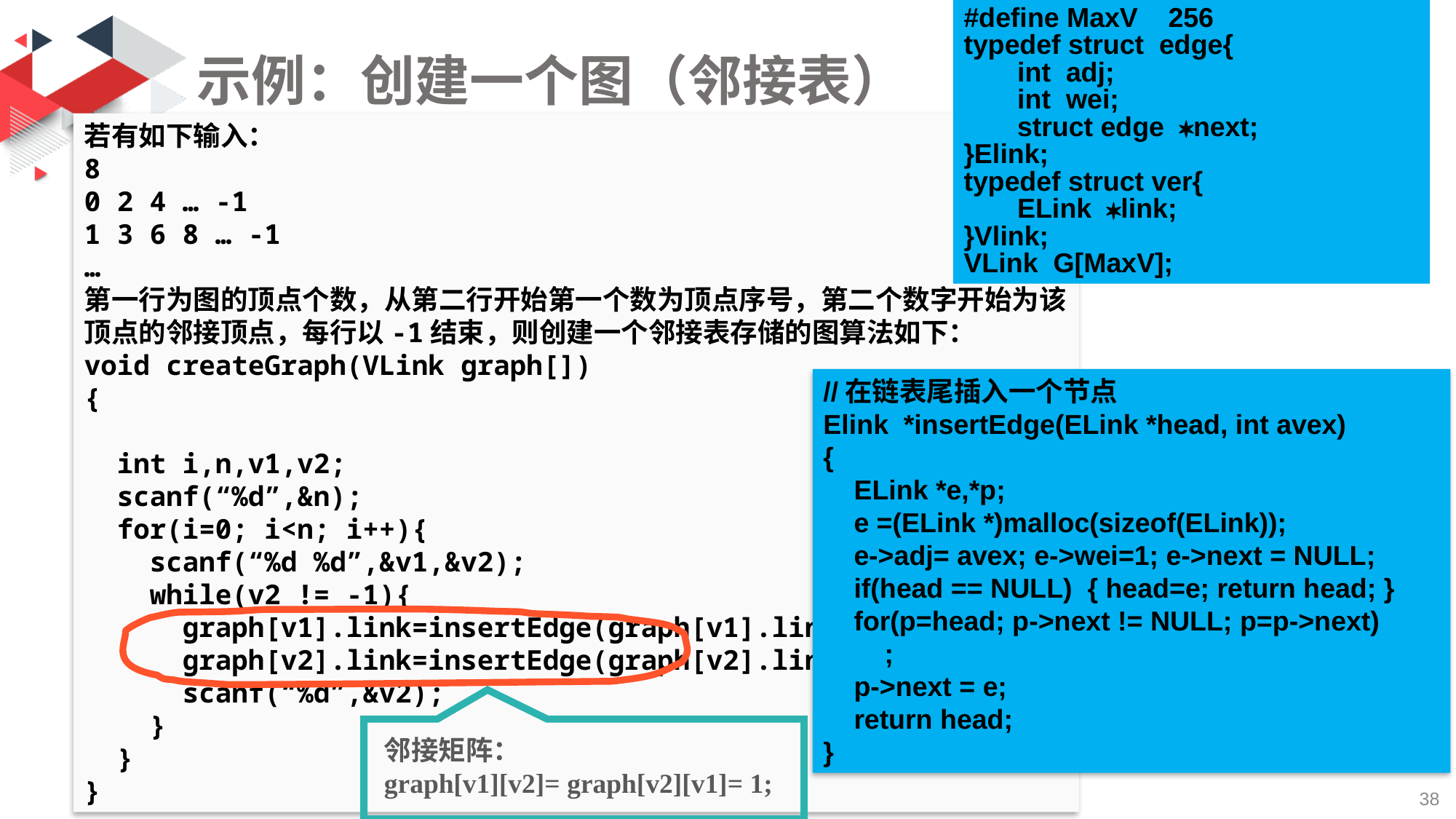

#define MaxV    256
typedef struct  edge{
       int  adj;
       int  wei;
       struct edge  ∗next;
}Elink;
typedef struct ver{
       ELink  ∗link;
}Vlink;
VLink  G[MaxV];
# 示例：创建一个图（邻接表）
若有如下输入：
8
0 2 4 … -1
1 3 6 8 … -1
…
第一行为图的顶点个数，从第二行开始第一个数为顶点序号，第二个数字开始为该顶点的邻接顶点，每行以-1结束，则创建一个邻接表存储的图算法如下：
void createGraph(VLink graph[])
{

  int i,n,v1,v2;
  scanf(“%d”,&n);
  for(i=0; i<n; i++){
    scanf(“%d %d”,&v1,&v2);
    while(v2 != -1){
      graph[v1].link=insertEdge(graph[v1].link, v2);
      graph[v2].link=insertEdge(graph[v2].link, v1);
      scanf(“%d”,&v2);
    }
  }
}
//在链表尾插入一个节点
Elink  *insertEdge(ELink *head, int avex)
{
    ELink *e,*p;
    e =(ELink *)malloc(sizeof(ELink));
    e->adj= avex; e->wei=1; e->next = NULL;
    if(head == NULL)  { head=e; return head; }
    for(p=head; p->next != NULL; p=p->next)
        ;
    p->next = e;
    return head;
}

邻接矩阵：
graph[v1][v2]= graph[v2][v1]= 1;

38